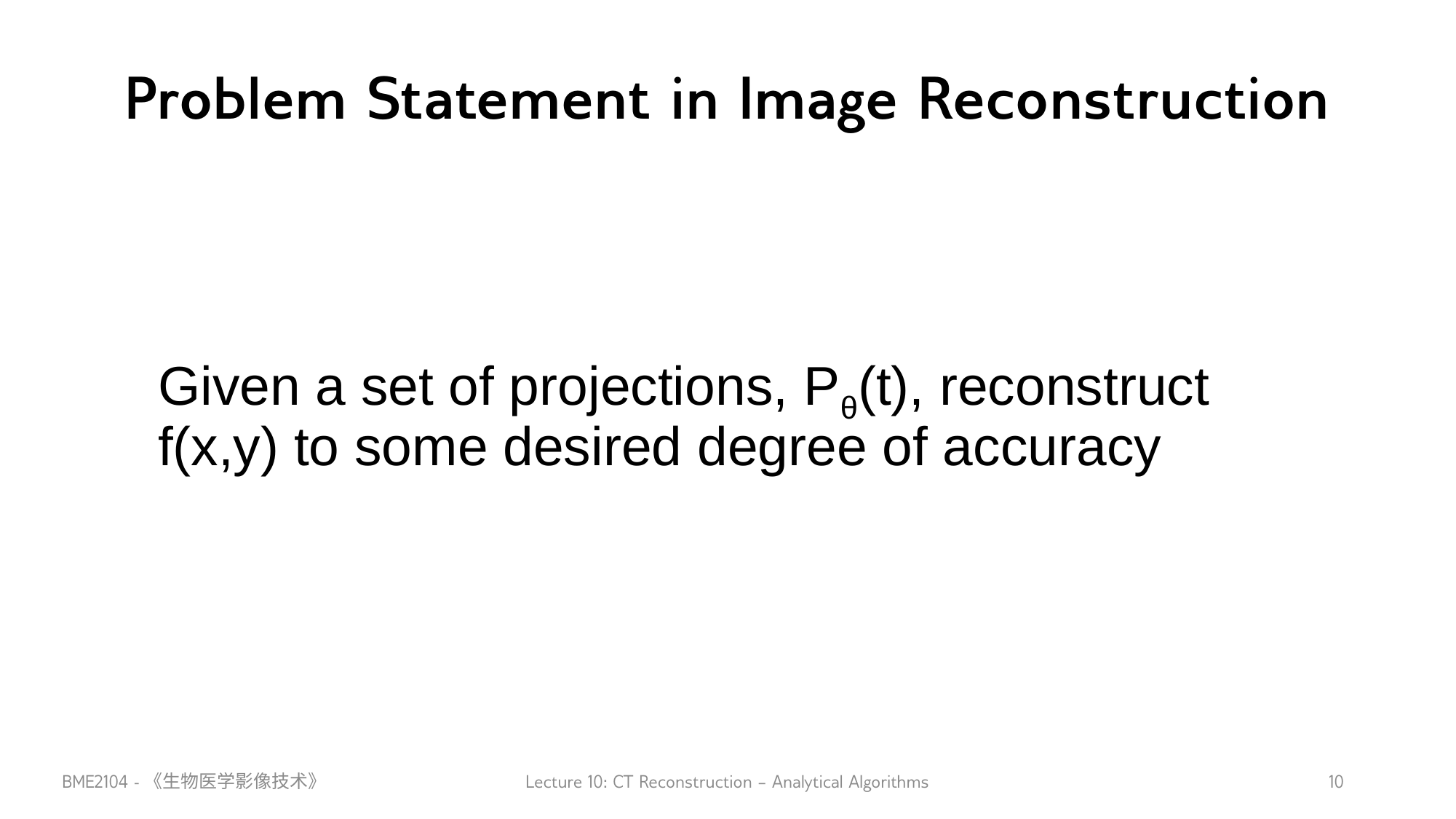

# Problem Statement in Image Reconstruction

Given a set of projections, Pθ(t), reconstruct f(x,y) to some desired degree of accuracy

BME2104 -《生物医学影像技术》
Lecture 10: CT Reconstruction – Analytical Algorithms
10